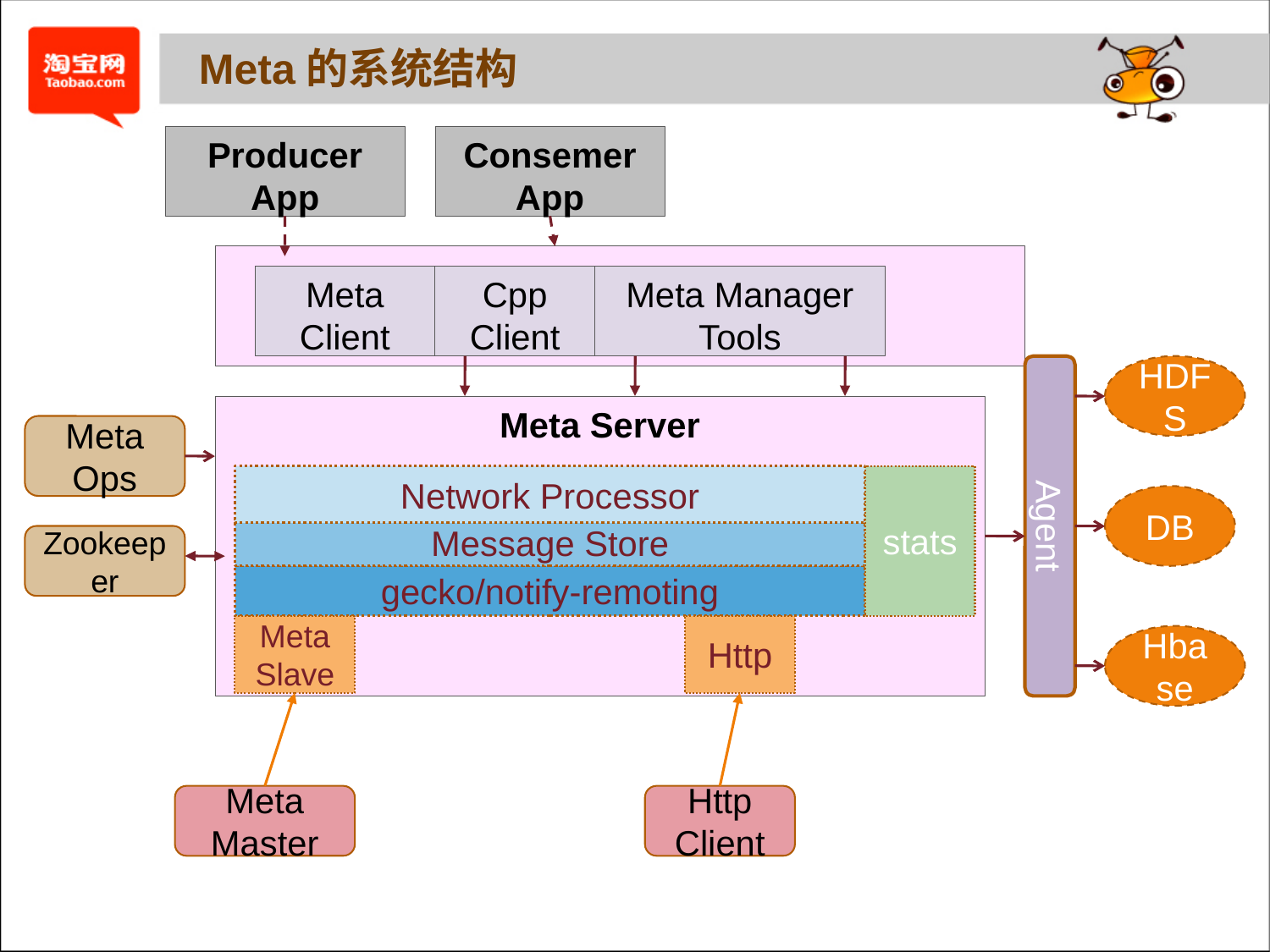

Meta的系统结构
Producer
App
Consemer
App

Meta Client
Cpp Client
Meta Manager Tools
Agent
HDFS
Meta Server
Meta Ops
Network Processor
stats
DB
Message Store
Zookeeper
gecko/notify-remoting
Meta Slave
Http
Hbase
Meta Master
Http
Client